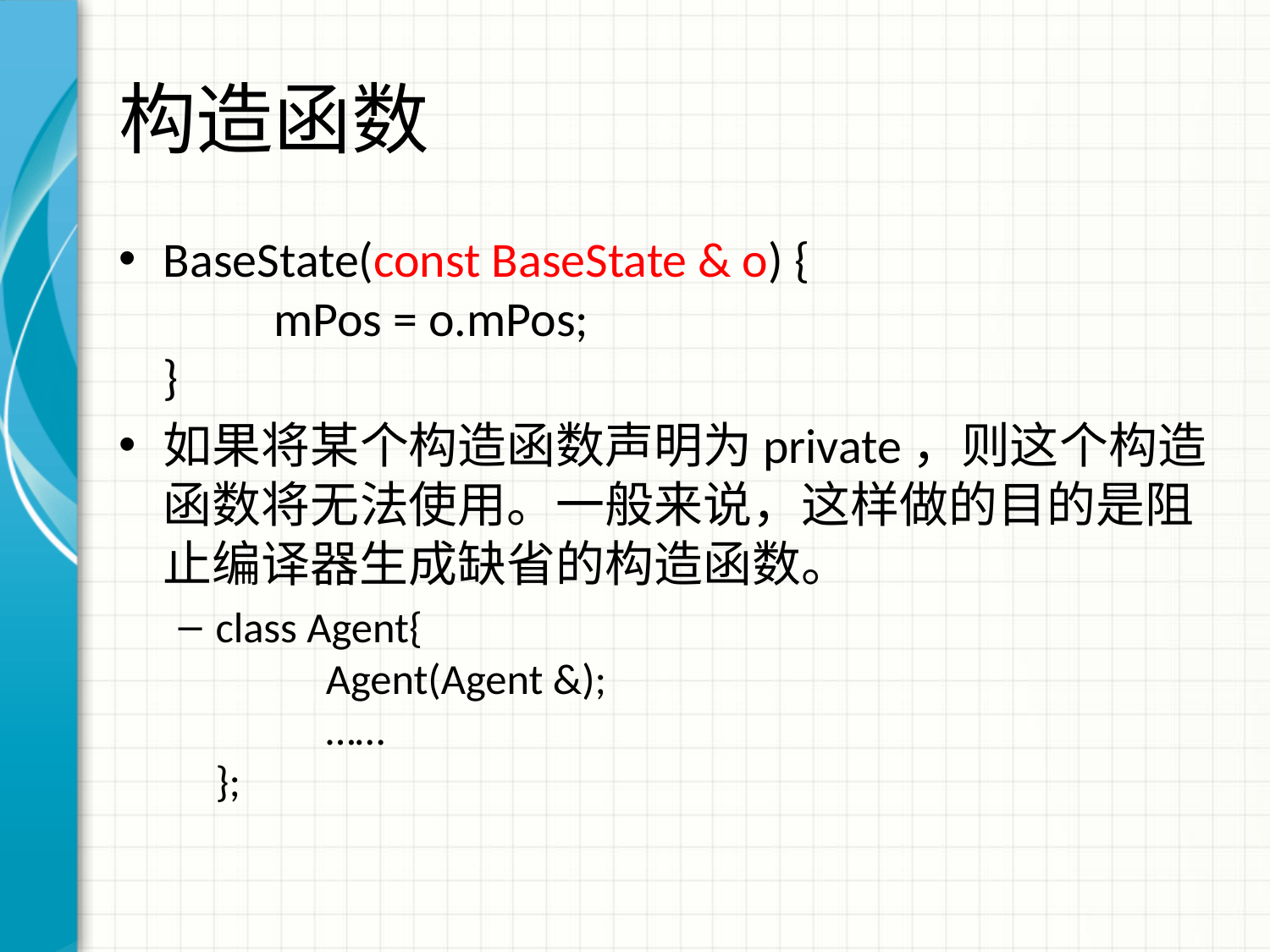

# 构造函数
BaseState(const BaseState & o) {
	mPos = o.mPos;
}
如果将某个构造函数声明为private，则这个构造函数将无法使用。一般来说，这样做的目的是阻止编译器生成缺省的构造函数。
class Agent{
	Agent(Agent &);
	……
};